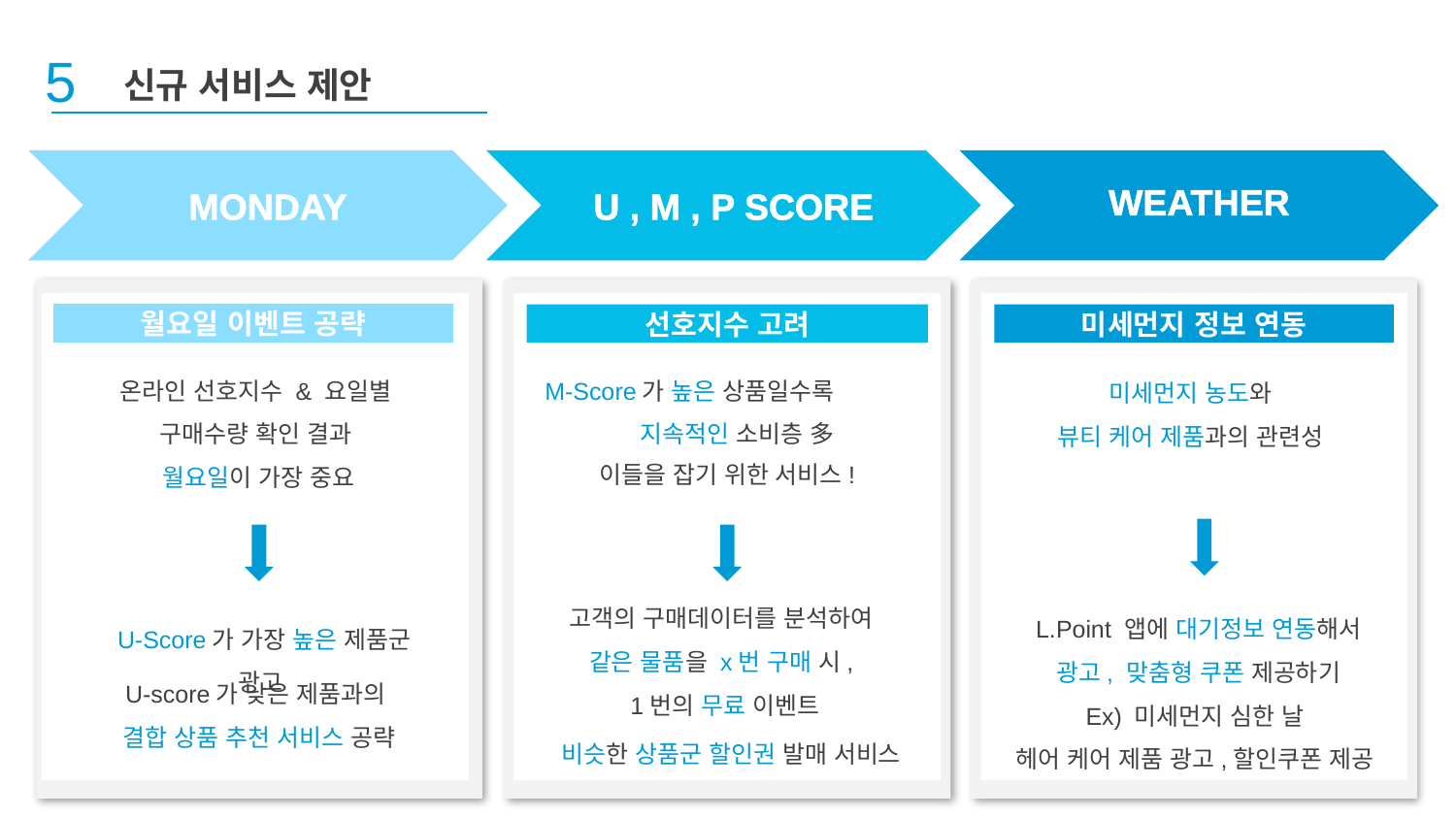

5
신규 서비스 제안
MONDAY
U , M , P SCORE
WEATHER

월요일 이벤트 공략
선호지수 고려
미세먼지 정보 연동
온라인 선호지수 & 요일별
구매수량 확인 결과
월요일이 가장 중요
M-Score가 높은 상품일수록               지속적인 소비층 多
이들을 잡기 위한 서비스!
미세먼지 농도와
뷰티 케어 제품과의 관련성

고객의 구매데이터를 분석하여
같은 물품을 x번 구매 시,
1번의 무료 이벤트
비슷한 상품군 할인권 발매 서비스
L.Point 앱에 대기정보 연동해서
광고, 맞춤형 쿠폰 제공하기
Ex) 미세먼지 심한 날
헤어 케어 제품 광고,할인쿠폰 제공
 U-Score가 가장 높은 제품군 광고
U-score가 낮은 제품과의
결합 상품 추천 서비스 공략